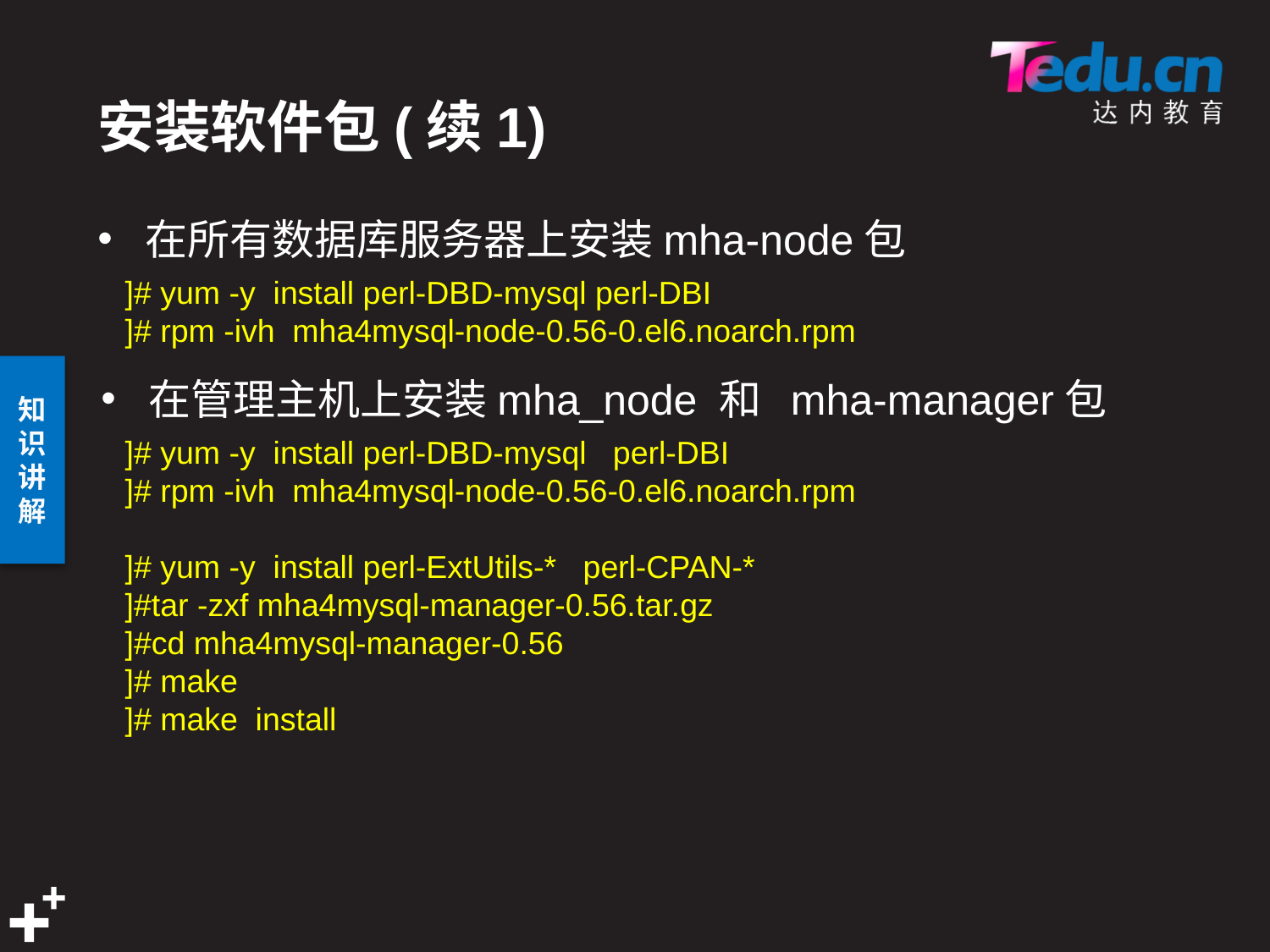

# 安装软件包(续1)
在所有数据库服务器上安装mha-node包
]# yum -y  install perl-DBD-mysql perl-DBI
]# rpm -ivh  mha4mysql-node-0.56-0.el6.noarch.rpm
在管理主机上安装mha_node 和  mha-manager包
]# yum -y  install perl-DBD-mysql   perl-DBI
]# rpm -ivh  mha4mysql-node-0.56-0.el6.noarch.rpm

]# yum -y  install perl-ExtUtils-*   perl-CPAN-*
]#tar -zxf mha4mysql-manager-0.56.tar.gz
]#cd mha4mysql-manager-0.56
]# make
]# make  install